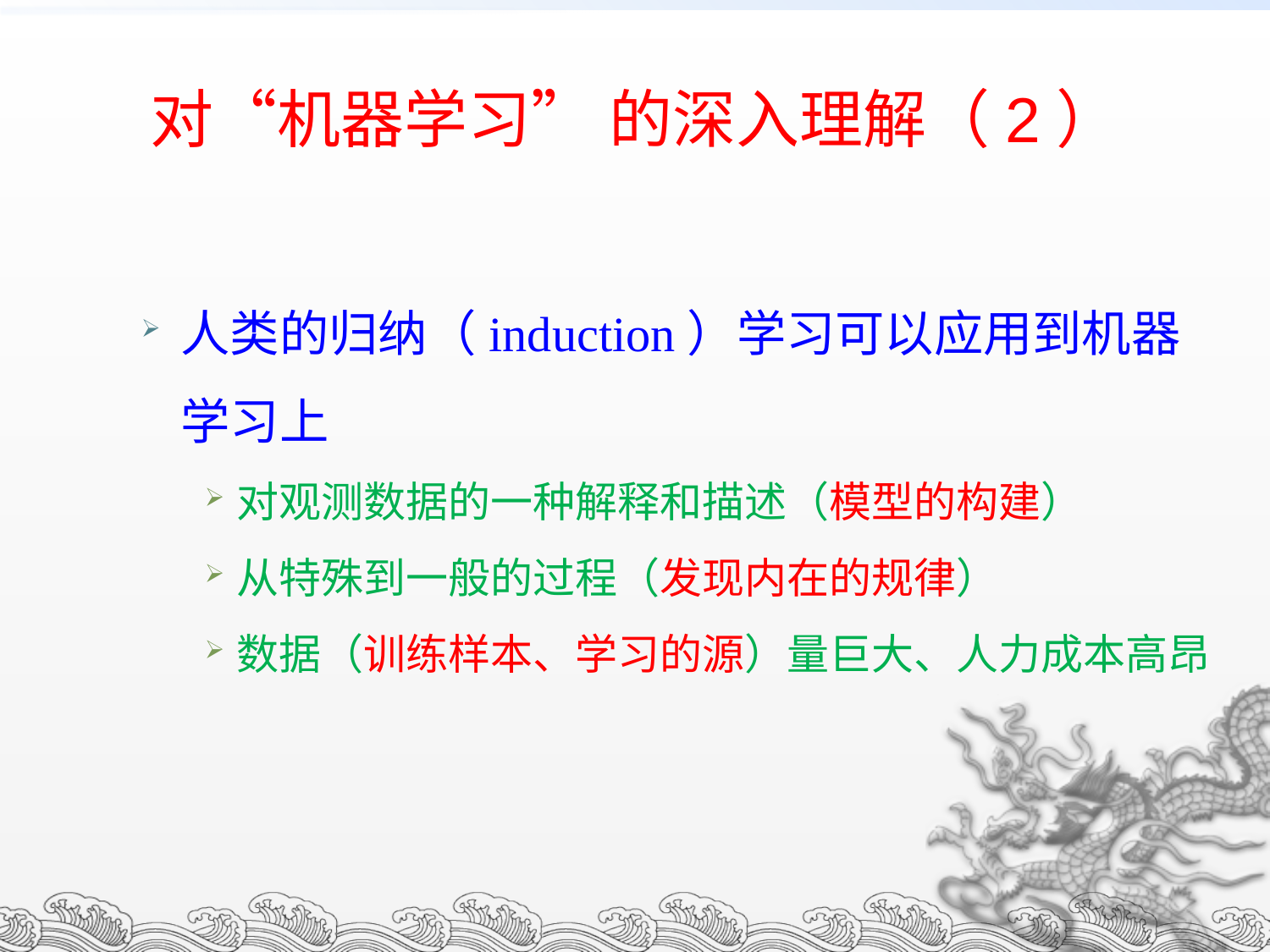

# 对“机器学习” 的深入理解（2）
人类的归纳（induction）学习可以应用到机器学习上
对观测数据的一种解释和描述（模型的构建）
从特殊到一般的过程（发现内在的规律）
数据（训练样本、学习的源）量巨大、人力成本高昂